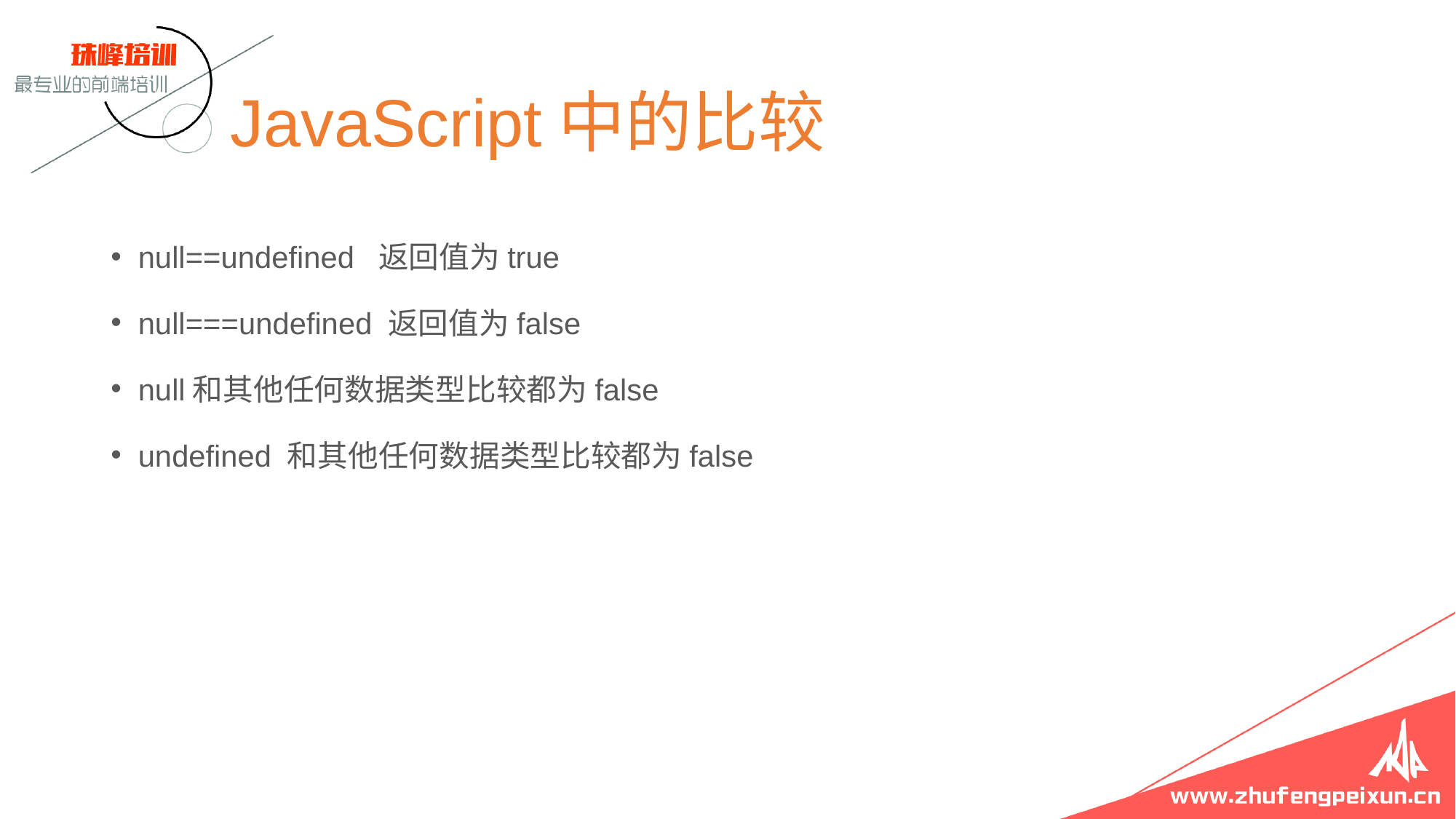

# JavaScript中的比较
null==undefined  返回值为true
null===undefined 返回值为false
null和其他任何数据类型比较都为false
undefined 和其他任何数据类型比较都为false